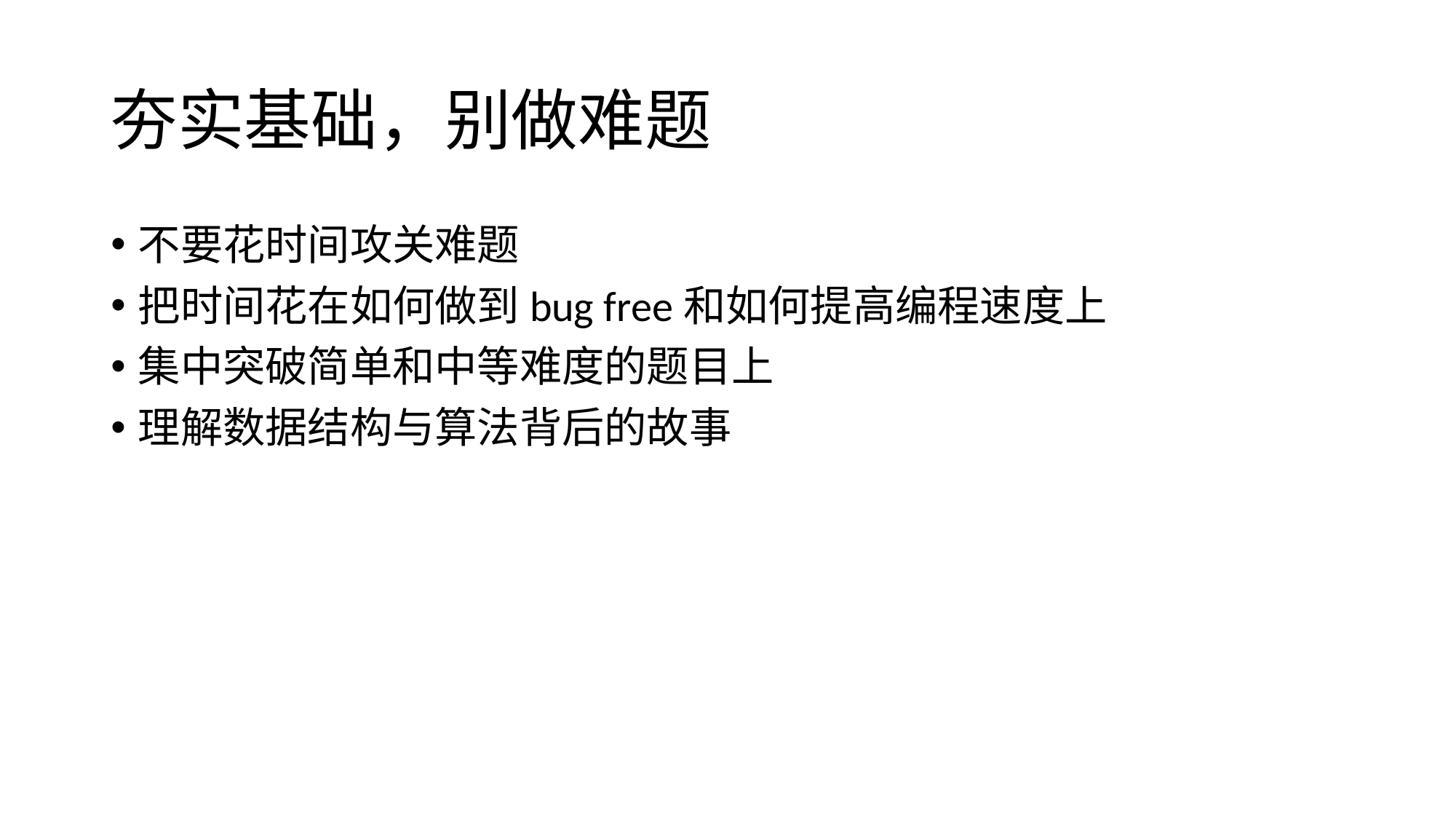

# 夯实基础，别做难题
不要花时间攻关难题
把时间花在如何做到bug free和如何提高编程速度上
集中突破简单和中等难度的题目上
理解数据结构与算法背后的故事